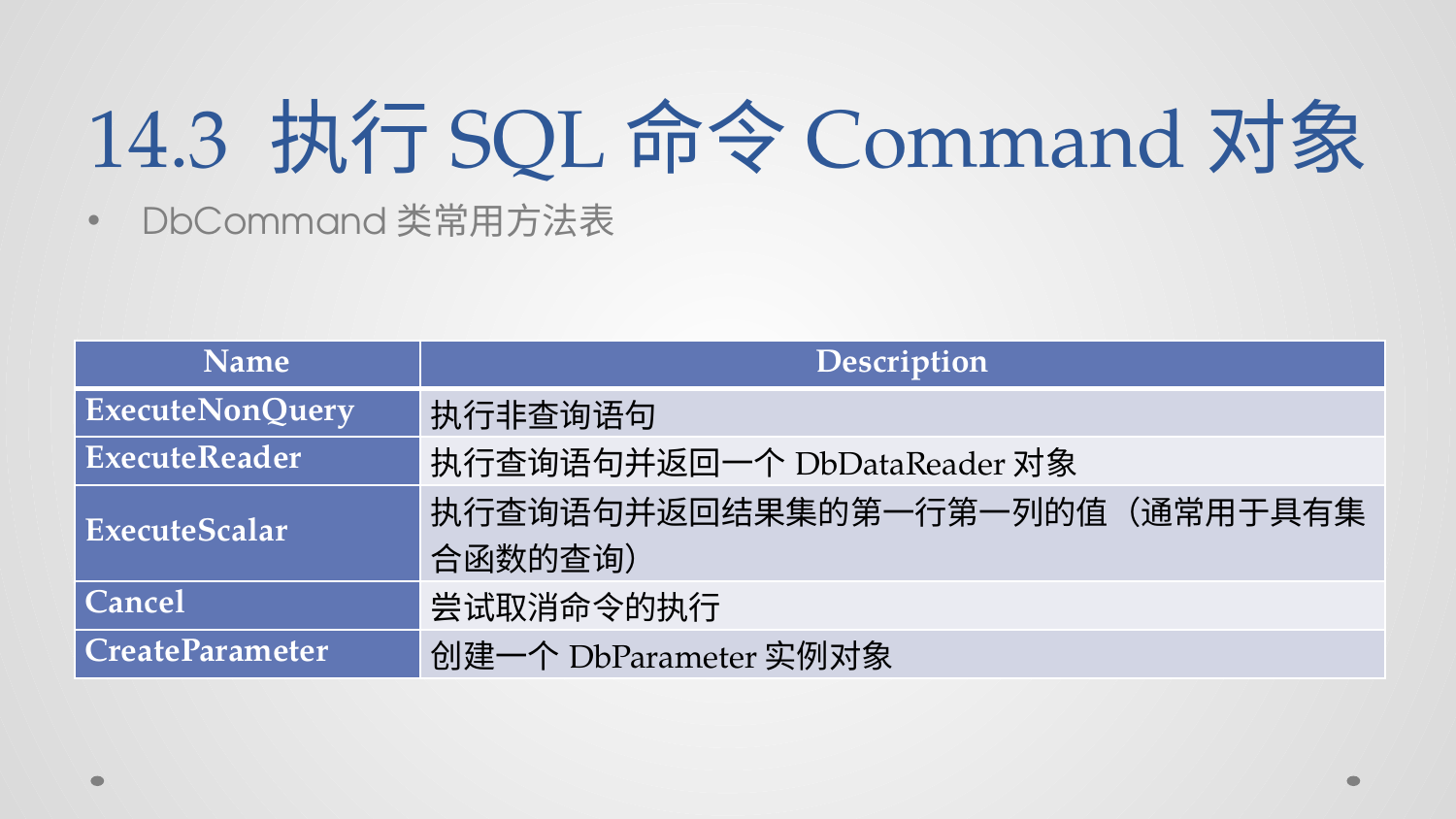

# 14.3 执行SQL命令Command对象
DbCommand类常用方法表

| Name | Description |
| --- | --- |
| ExecuteNonQuery | 执行非查询语句 |
| ExecuteReader | 执行查询语句并返回一个DbDataReader对象 |
| ExecuteScalar | 执行查询语句并返回结果集的第一行第一列的值（通常用于具有集合函数的查询） |
| Cancel | 尝试取消命令的执行 |
| CreateParameter | 创建一个DbParameter实例对象 |